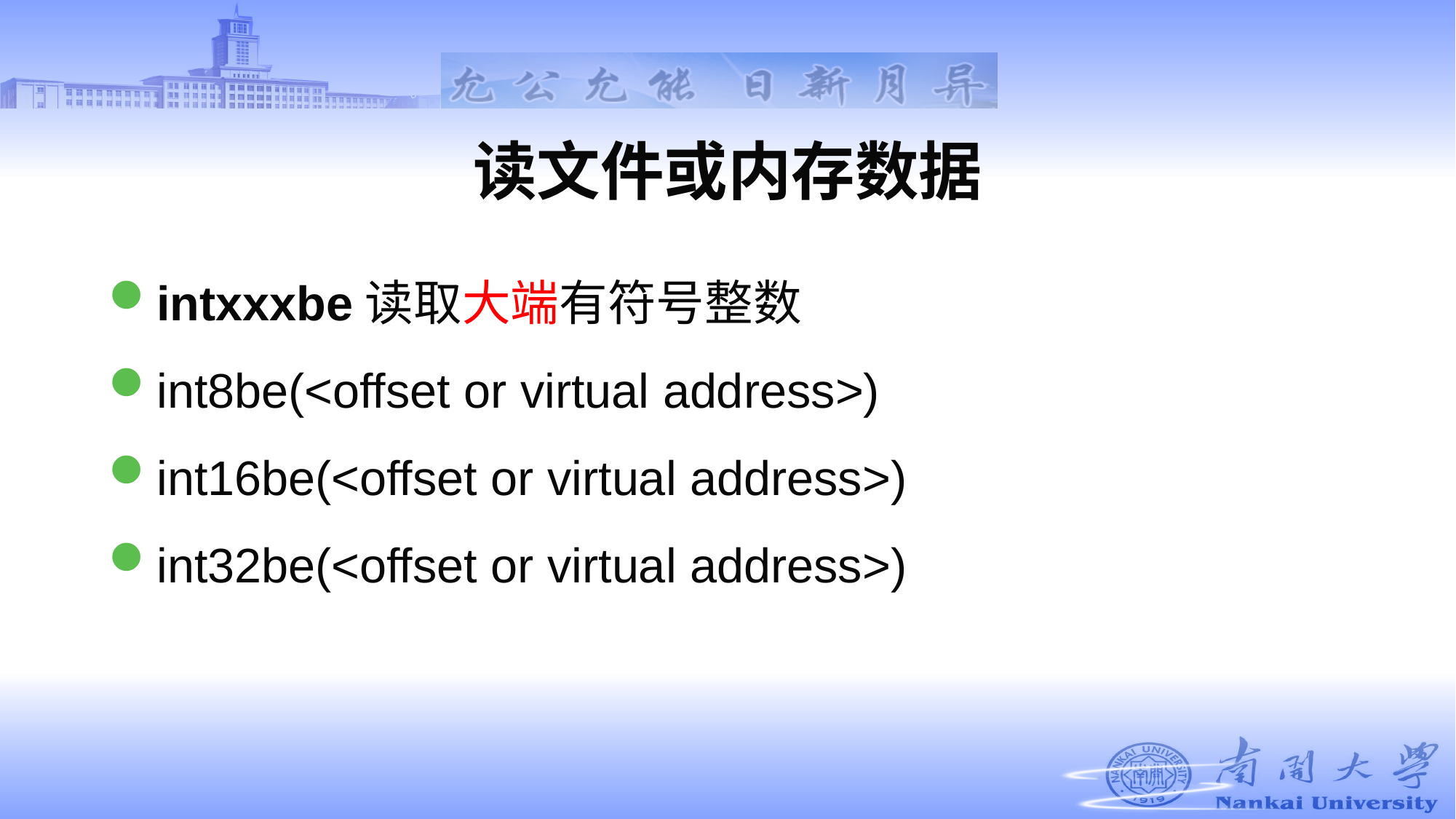

# 读文件或内存数据
intxxxbe读取大端有符号整数
int8be(<offset or virtual address>)
int16be(<offset or virtual address>)
int32be(<offset or virtual address>)